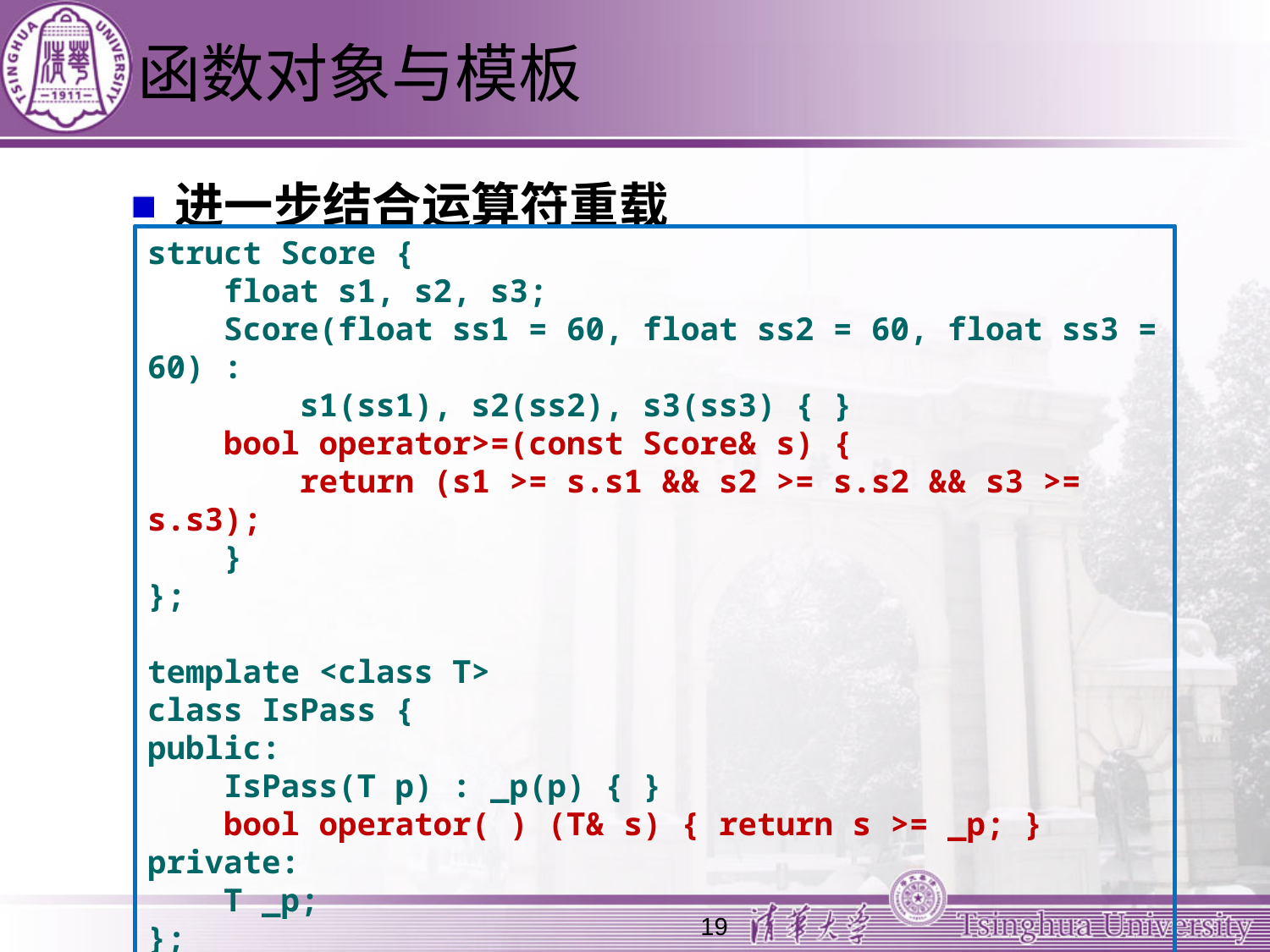

# 函数对象与模板
进一步结合运算符重载
struct Score {
    float s1, s2, s3;
    Score(float ss1 = 60, float ss2 = 60, float ss3 = 60) :
        s1(ss1), s2(ss2), s3(ss3) { }
    bool operator>=(const Score& s) {
        return (s1 >= s.s1 && s2 >= s.s2 && s3 >= s.s3);
    }
};

template <class T>
class IsPass {
public:
    IsPass(T p) : _p(p) { }
    bool operator( ) (T& s) { return s >= _p; }
private:
    T _p;
};
19